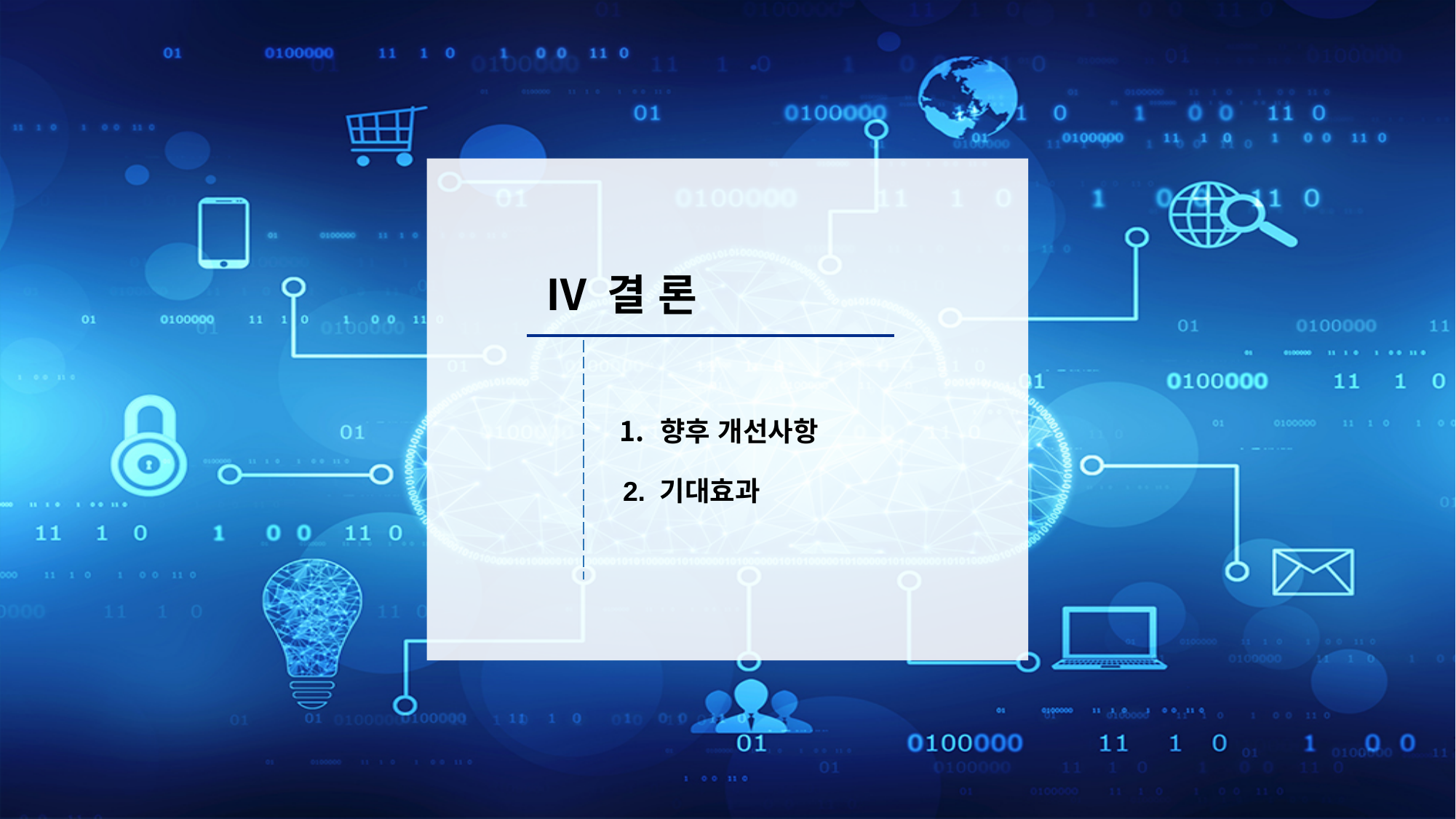

Ⅳ 결 론
향후 개선사항
2. 기대효과